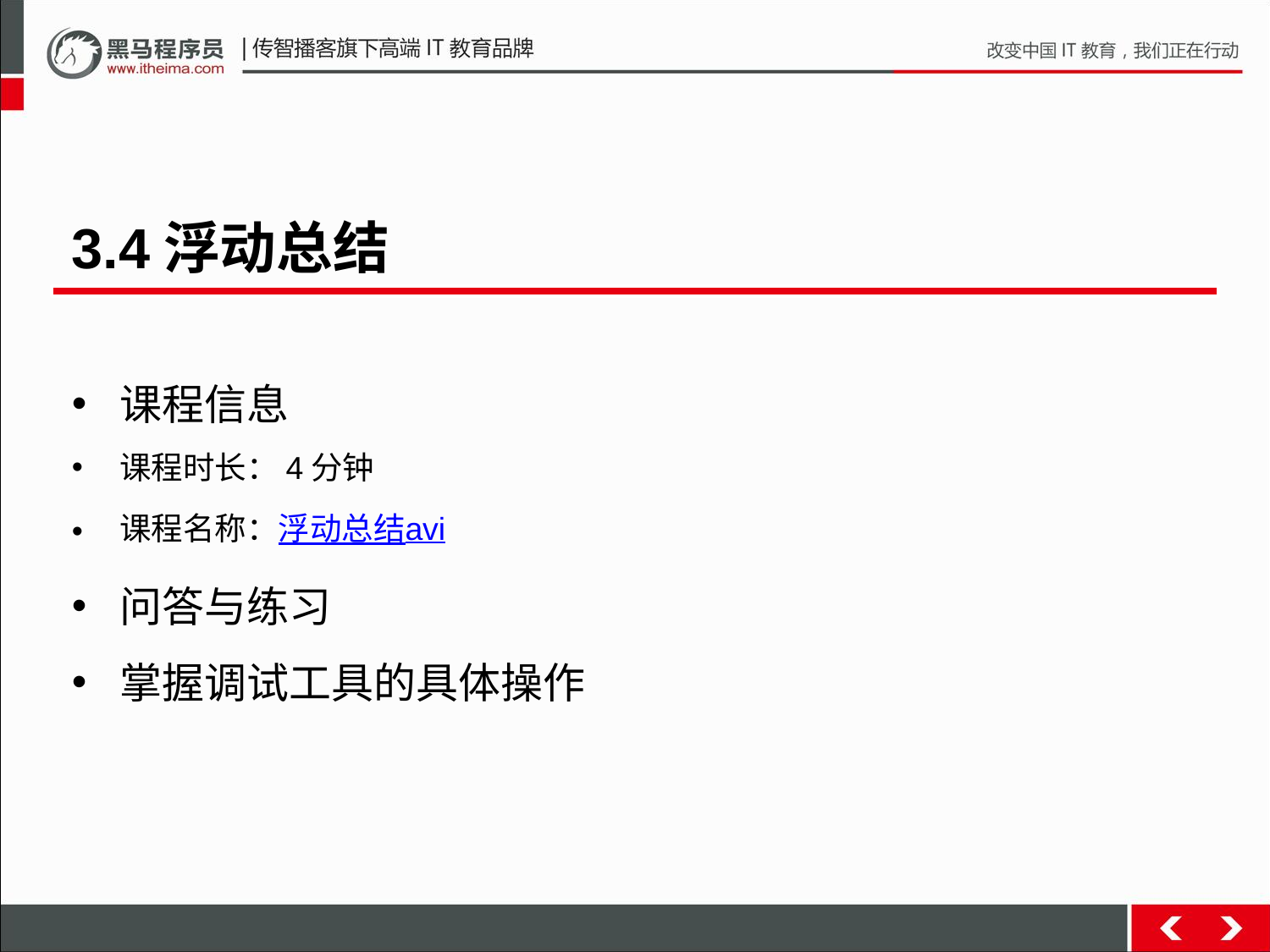

3.4浮动总结
课程信息
课程时长：4分钟
课程名称：浮动总结avi
问答与练习
掌握调试工具的具体操作